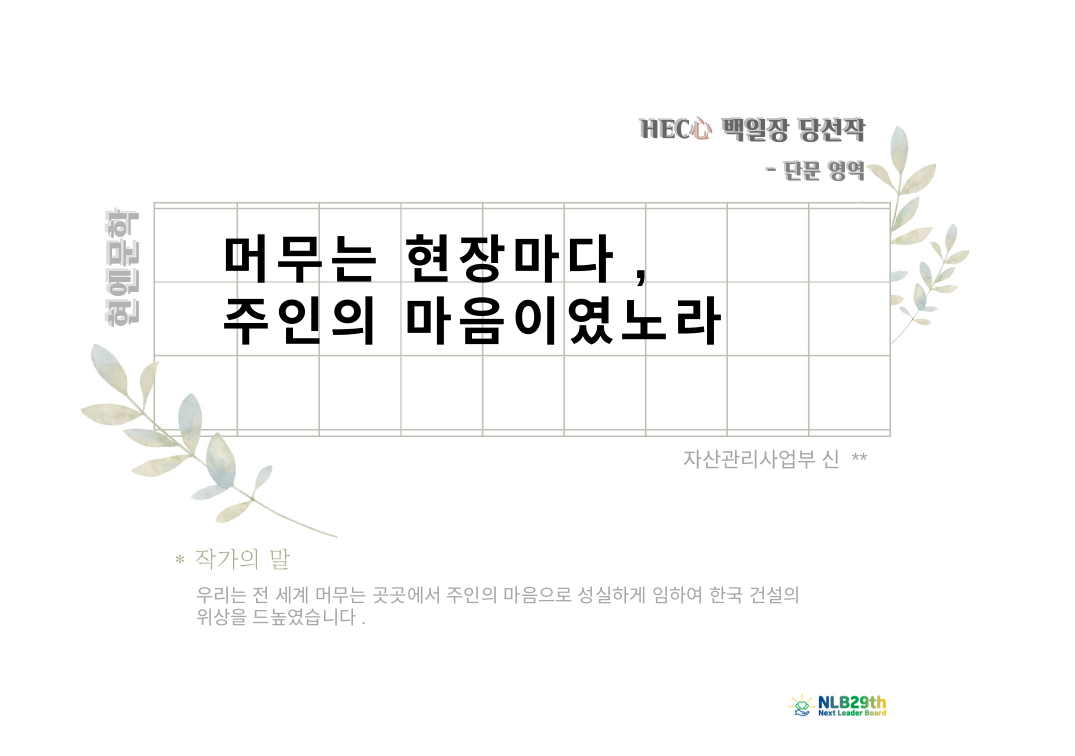

머무는 현장마다, 주인의 마음이였노라
자산관리사업부 신 **
우리는 전 세계 머무는 곳곳에서 주인의 마음으로 성실하게 임하여 한국 건설의 위상을 드높였습니다.